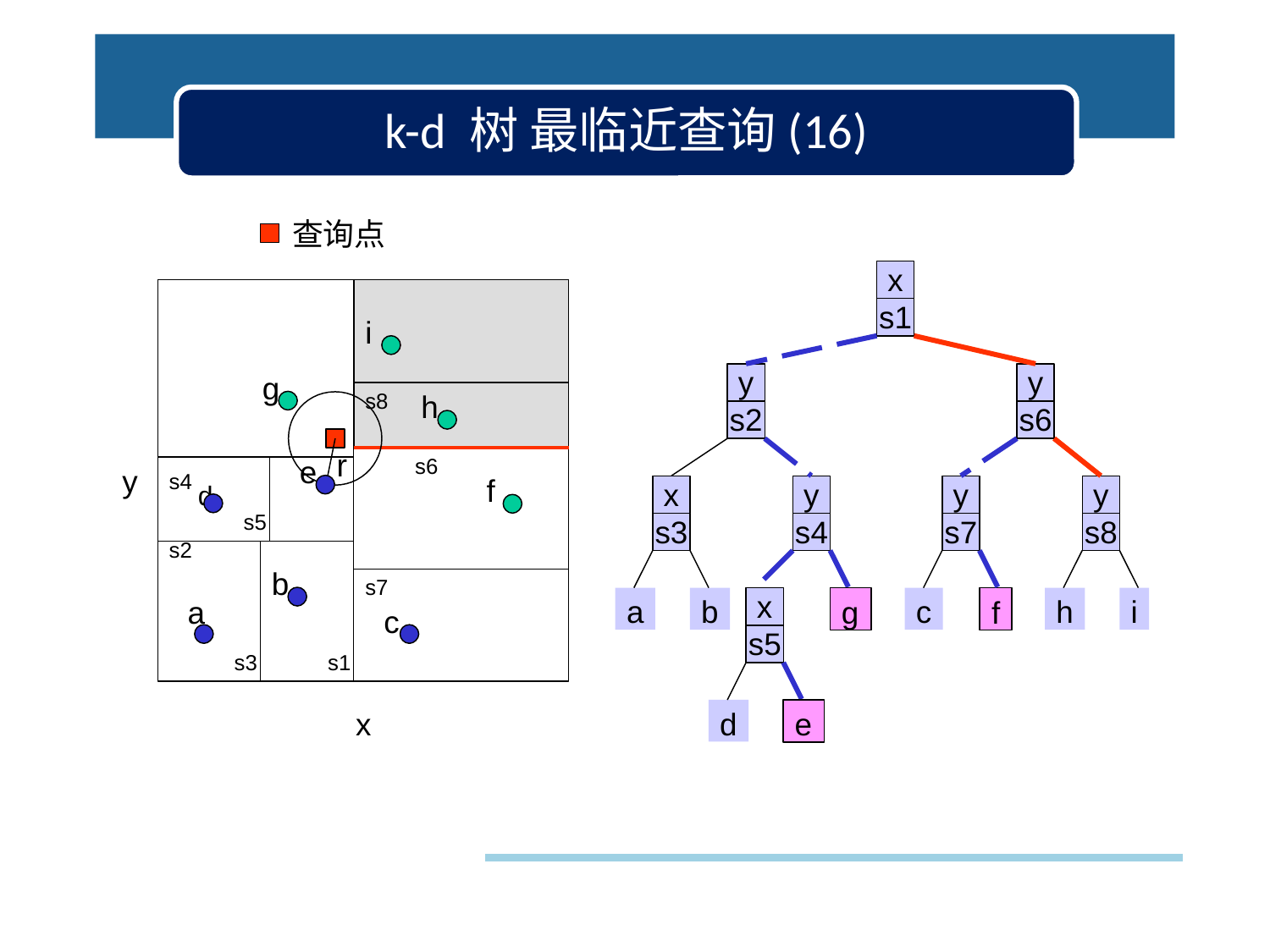

# k-d 树 最临近查询(16)
查询点

x

s1

i

y
y

g

s8
h

s2
s6

r
s4 d

e
             s6

y
f
x
y
y
y

s5
s3
s4
s7
s8

s2

b

s7
c
x

a
b

g
c
f
h
i
a
s5

s3
s1

e
d
x